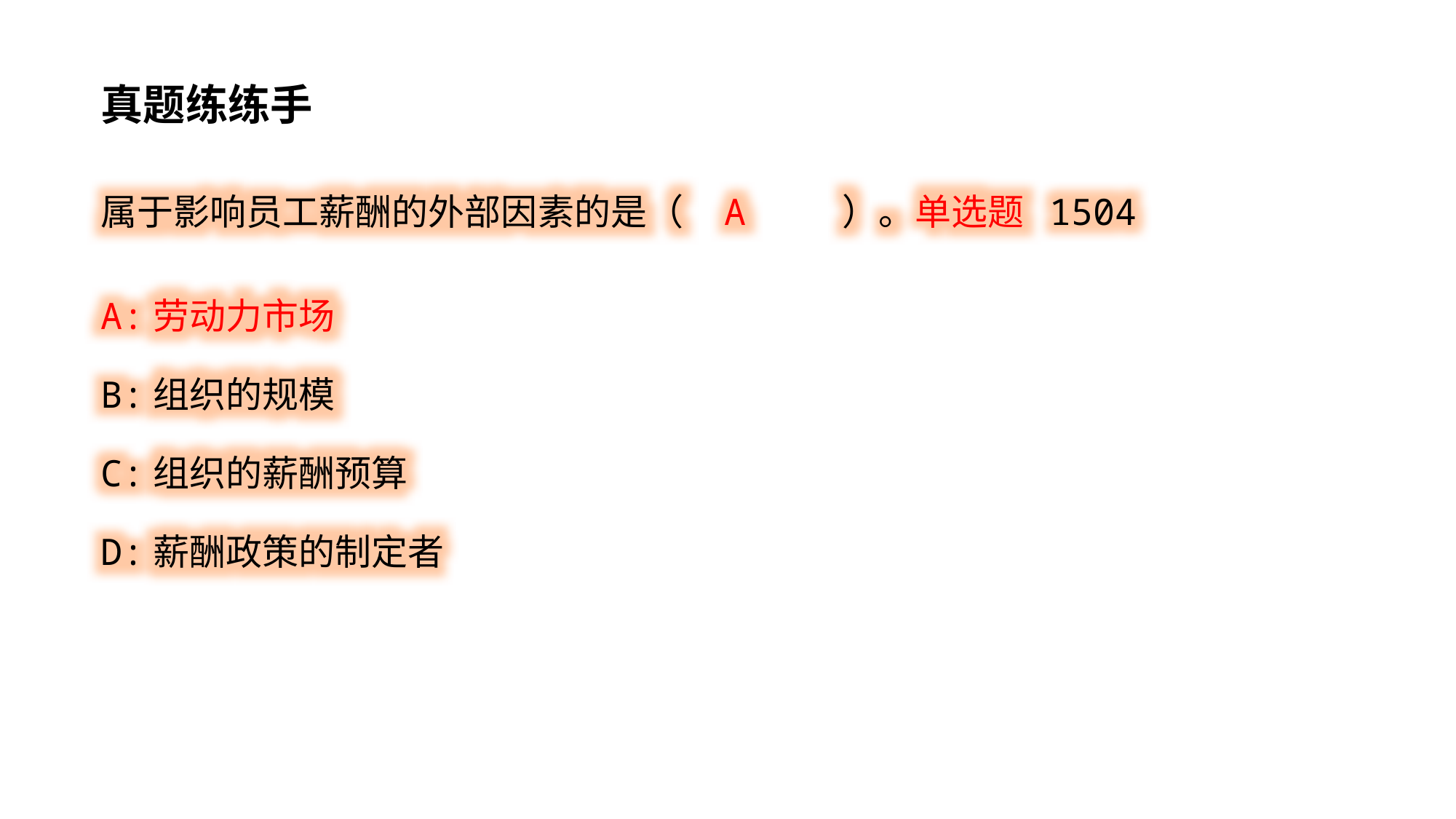

真题练练手
属于影响员工薪酬的外部因素的是（    A    ）。单选题  1504

A:劳动力市场

B:组织的规模

C:组织的薪酬预算

D:薪酬政策的制定者